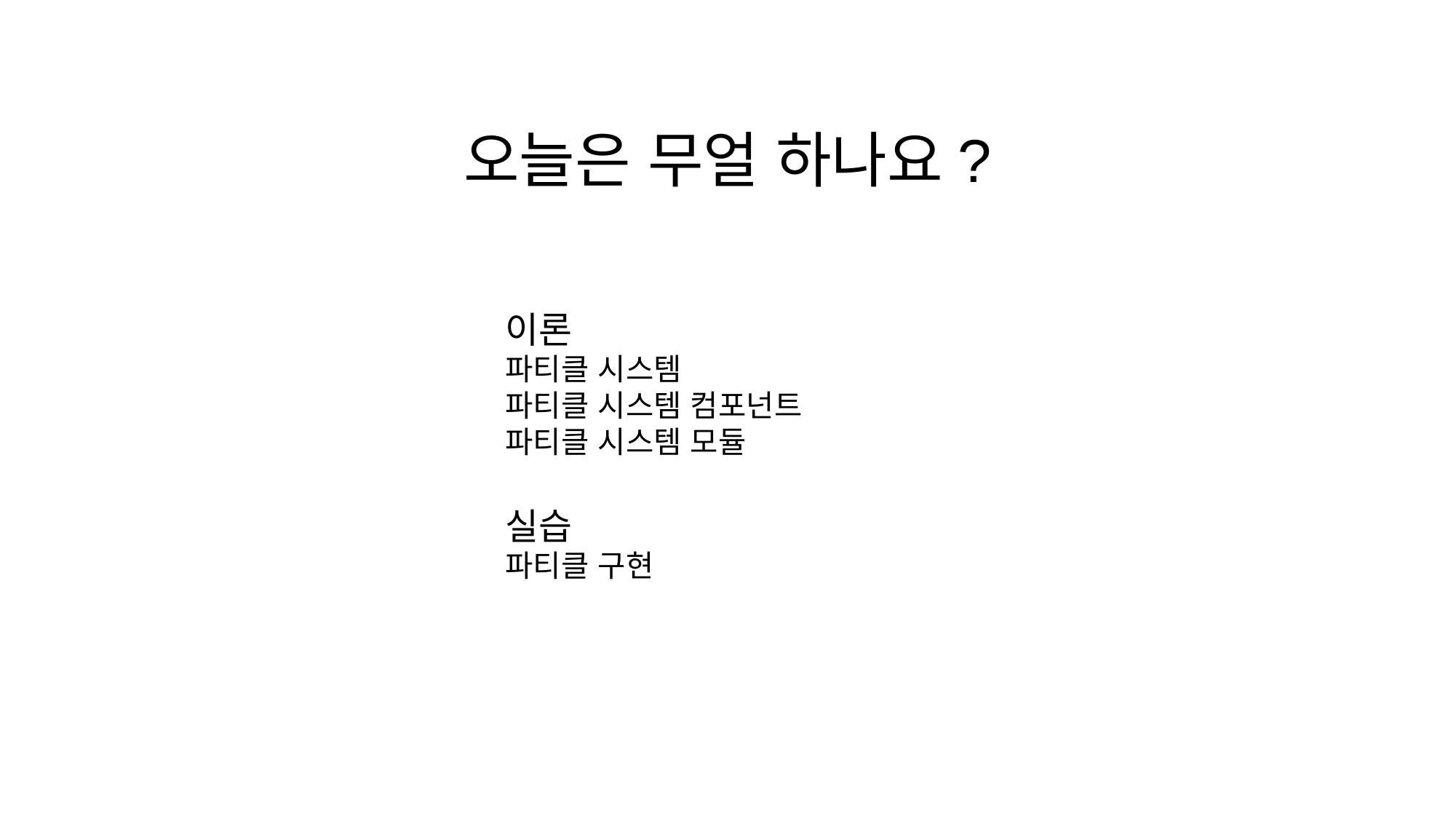

오늘은 무얼 하나요?
이론
파티클 시스템
파티클 시스템 컴포넌트
파티클 시스템 모듈

실습
파티클 구현